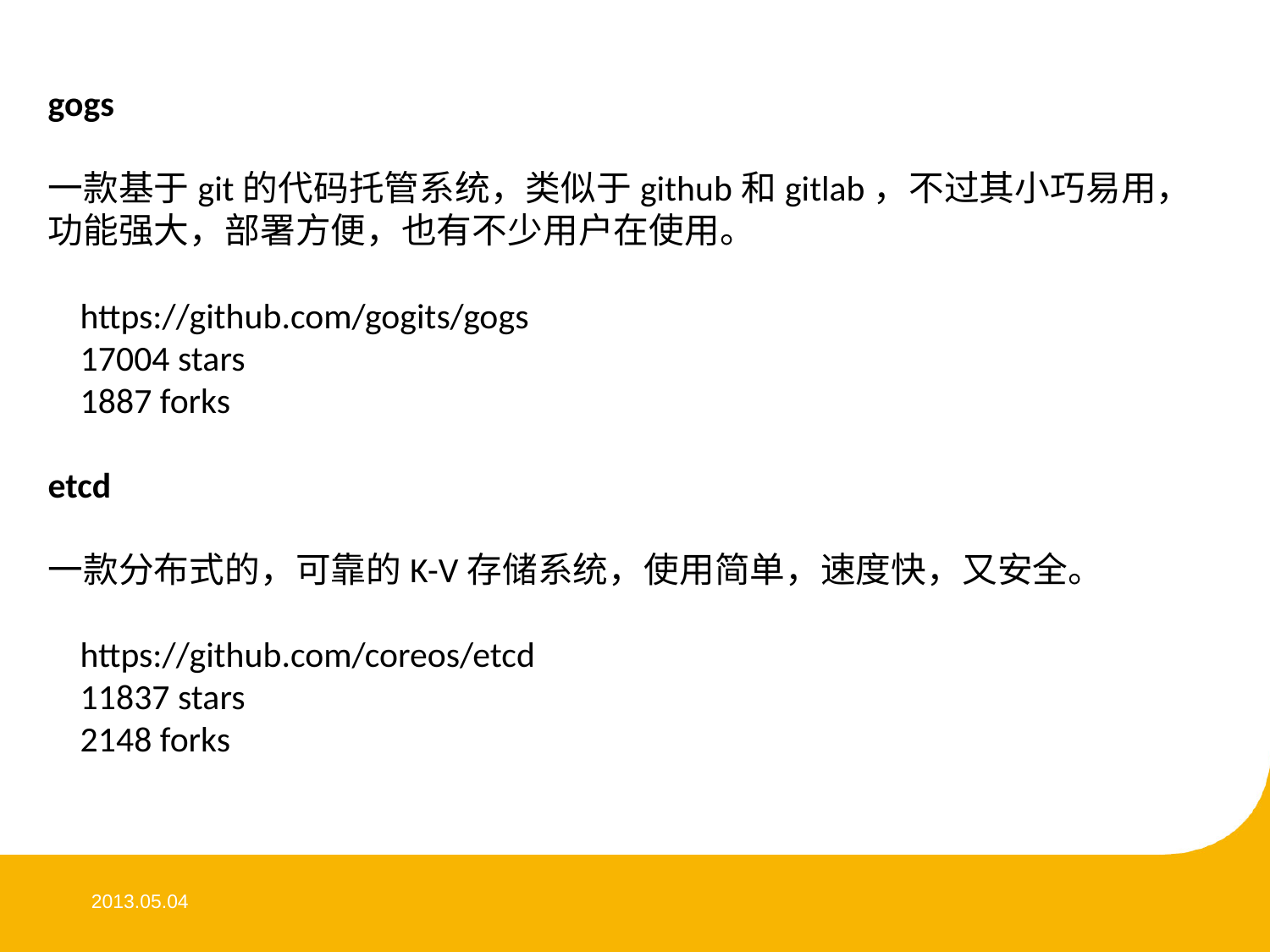

gogs

一款基于git的代码托管系统，类似于github和gitlab，不过其小巧易用，功能强大，部署方便，也有不少用户在使用。

    https://github.com/gogits/gogs
    17004 stars
    1887 forks

etcd

一款分布式的，可靠的K-V存储系统，使用简单，速度快，又安全。

    https://github.com/coreos/etcd
    11837 stars
    2148 forks
2013.05.04
23